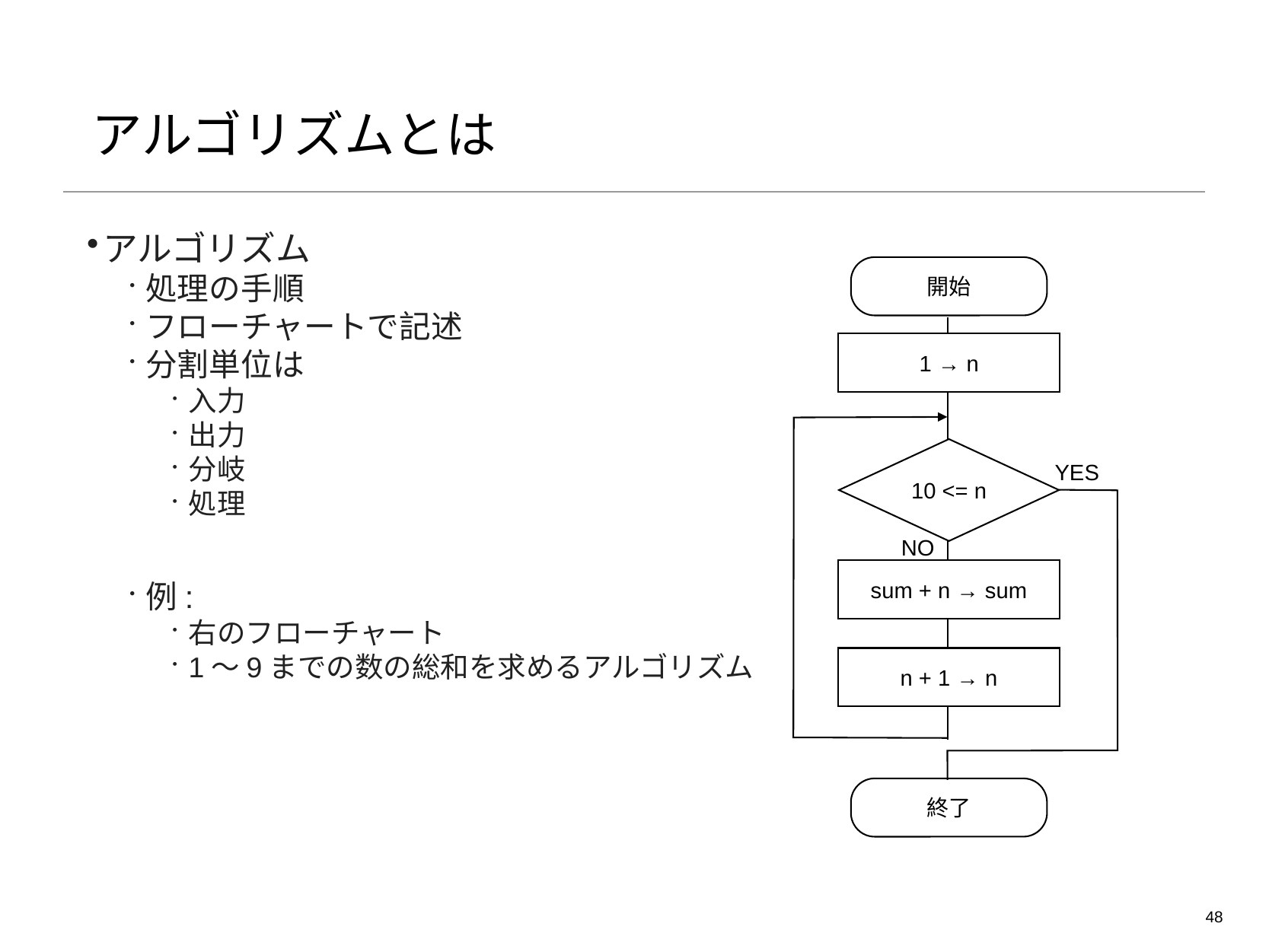

# アルゴリズムとは
アルゴリズム
処理の手順
フローチャートで記述
分割単位は
入力
出力
分岐
処理

例:
右のフローチャート
1〜9までの数の総和を求めるアルゴリズム
開始

1 → n

10 <= n
YES
NO
sum + n → sum

n + 1 → n
終了
48